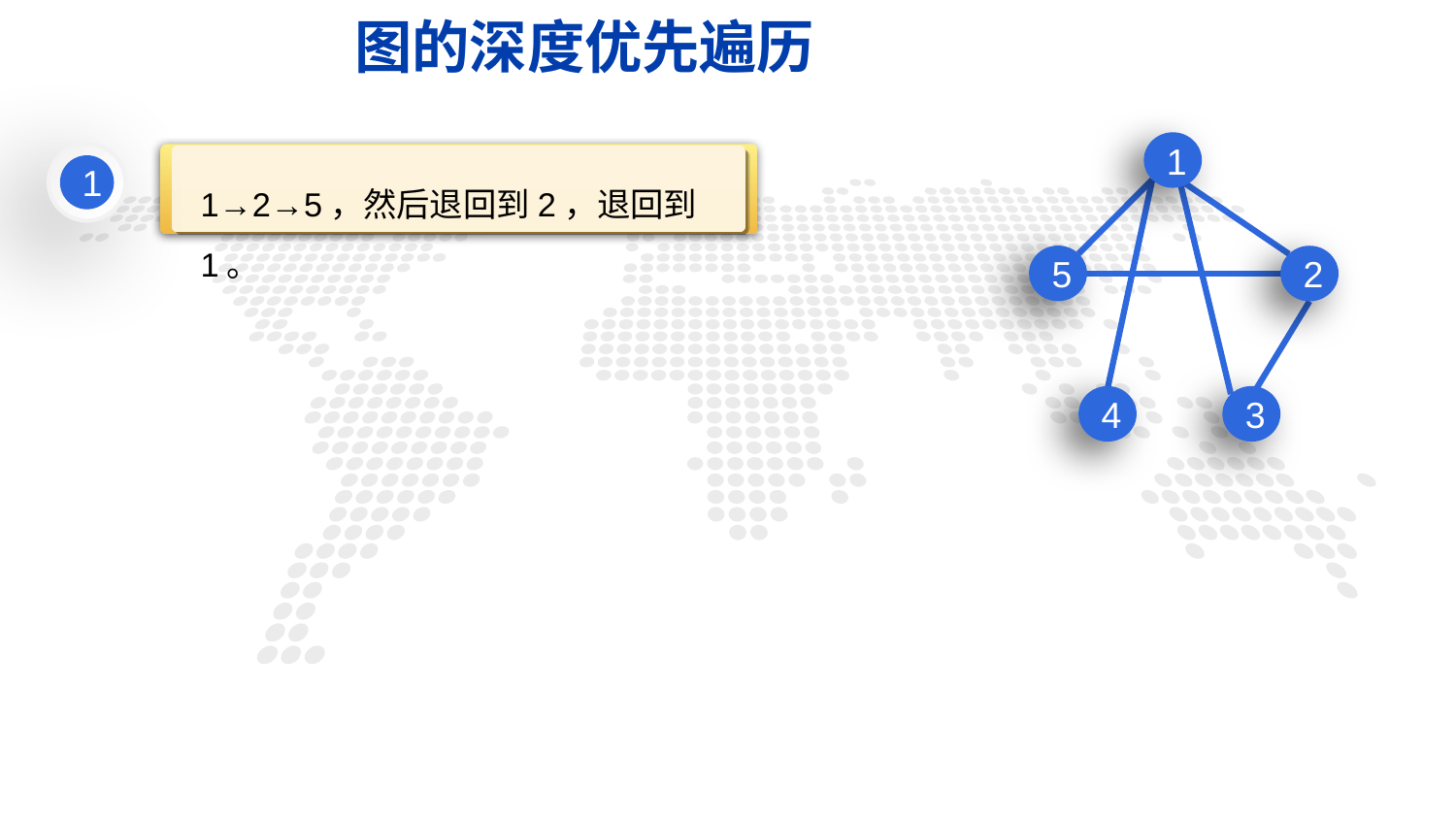

图的深度优先遍历
#
1
【

1
1→2→5，然后退回到2，退回到1。
5
2
4
3